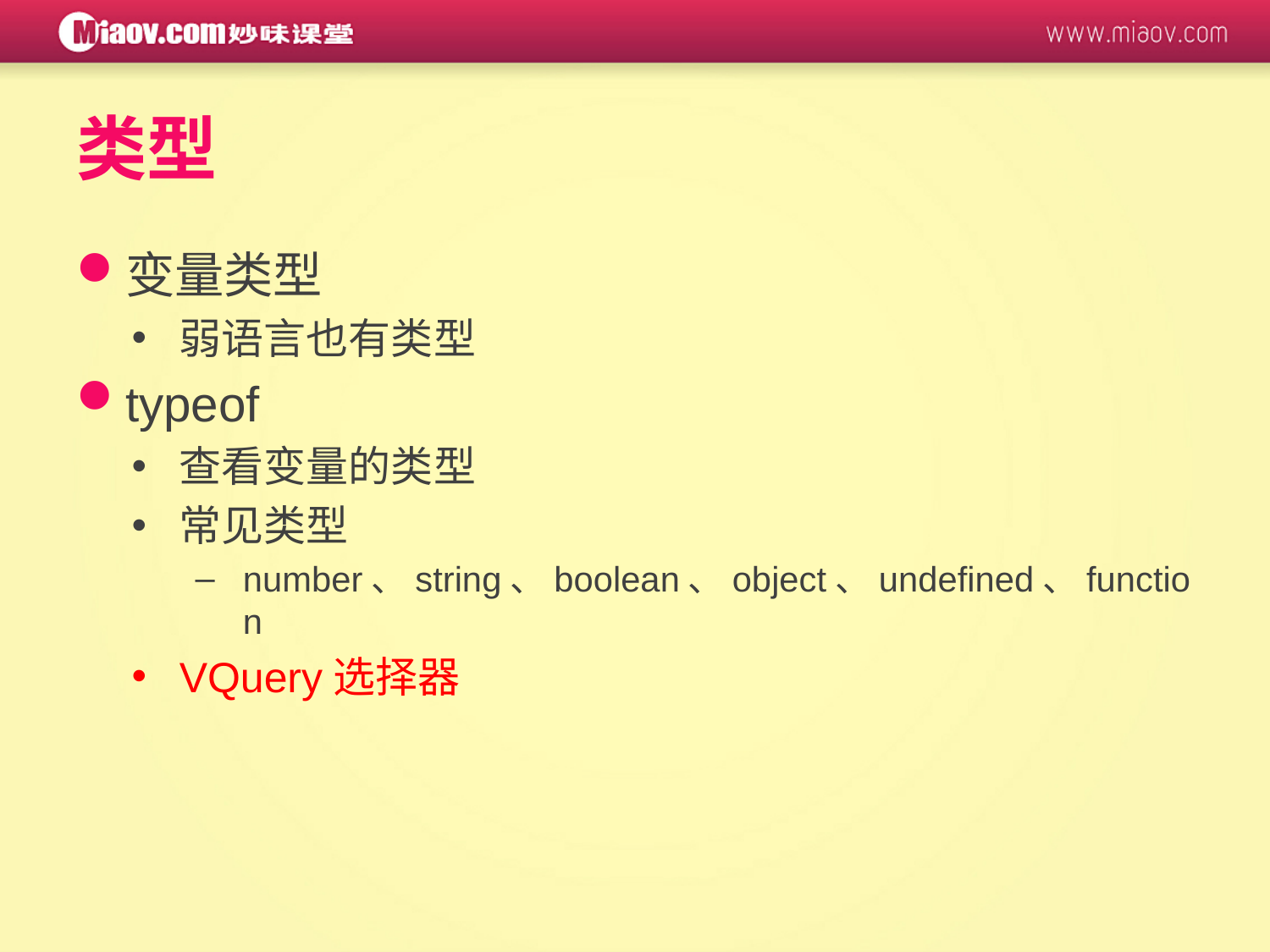

# 类型
变量类型
弱语言也有类型
typeof
查看变量的类型
常见类型
number、string、boolean、object、undefined、function
VQuery选择器